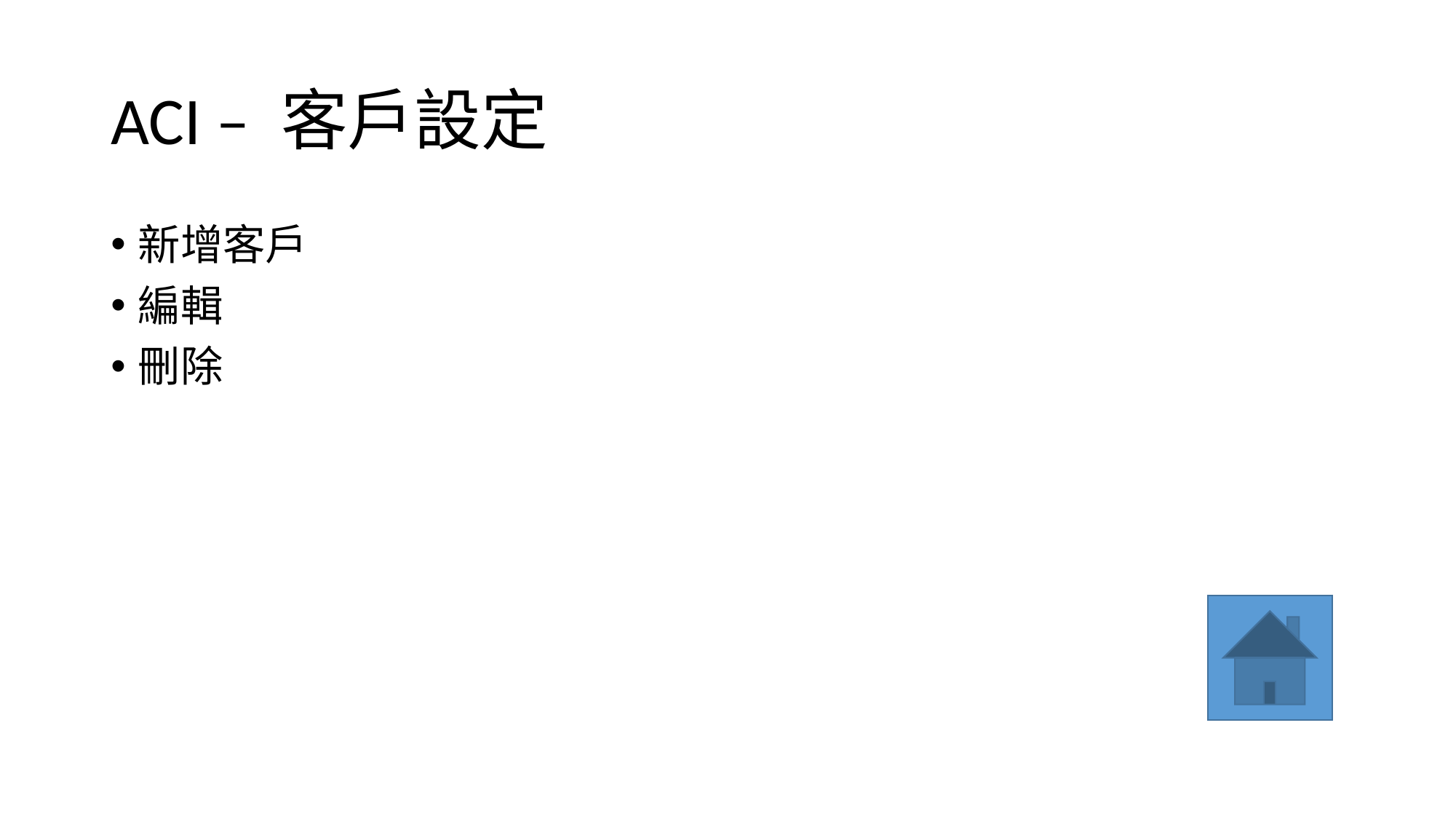

# ACI – 客戶設定
新增客戶
編輯
刪除